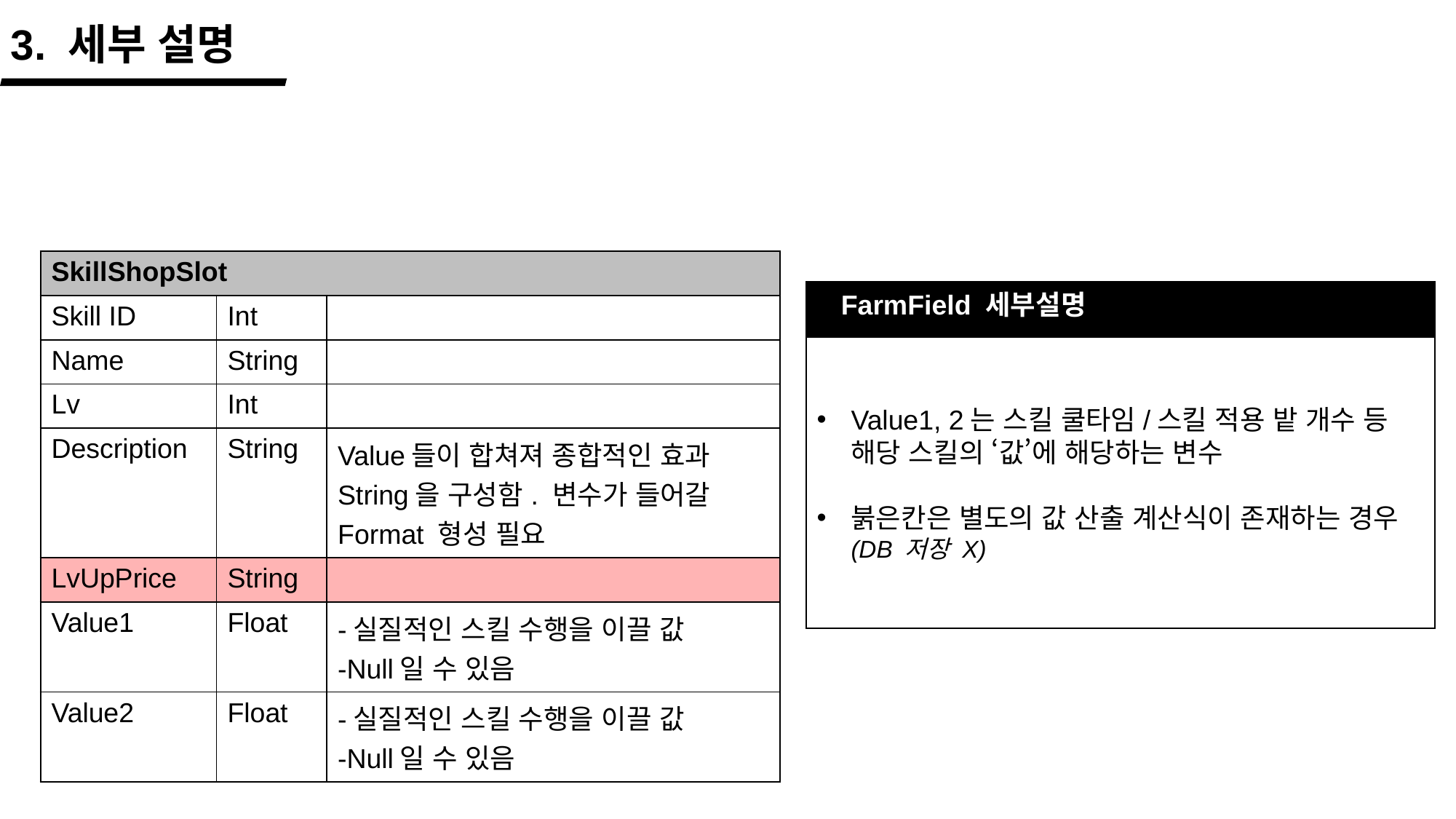

3. 세부 설명

| SkillShopSlot |  |  |
| --- | --- | --- |
| Skill ID | Int |  |
| Name | String |  |
| Lv | Int |  |
| Description | String | Value들이 합쳐져 종합적인 효과 String을 구성함. 변수가 들어갈 Format 형성 필요 |
| LvUpPrice | String |  |
| Value1 | Float | -실질적인 스킬 수행을 이끌 값 -Null일 수 있음 |
| Value2 | Float | -실질적인 스킬 수행을 이끌 값 -Null일 수 있음 |
FarmField 세부설명

Value1, 2는 스킬 쿨타임/스킬 적용 밭 개수 등 해당 스킬의 ‘값’에 해당하는 변수

붉은칸은 별도의 값 산출 계산식이 존재하는 경우
(DB 저장 X)